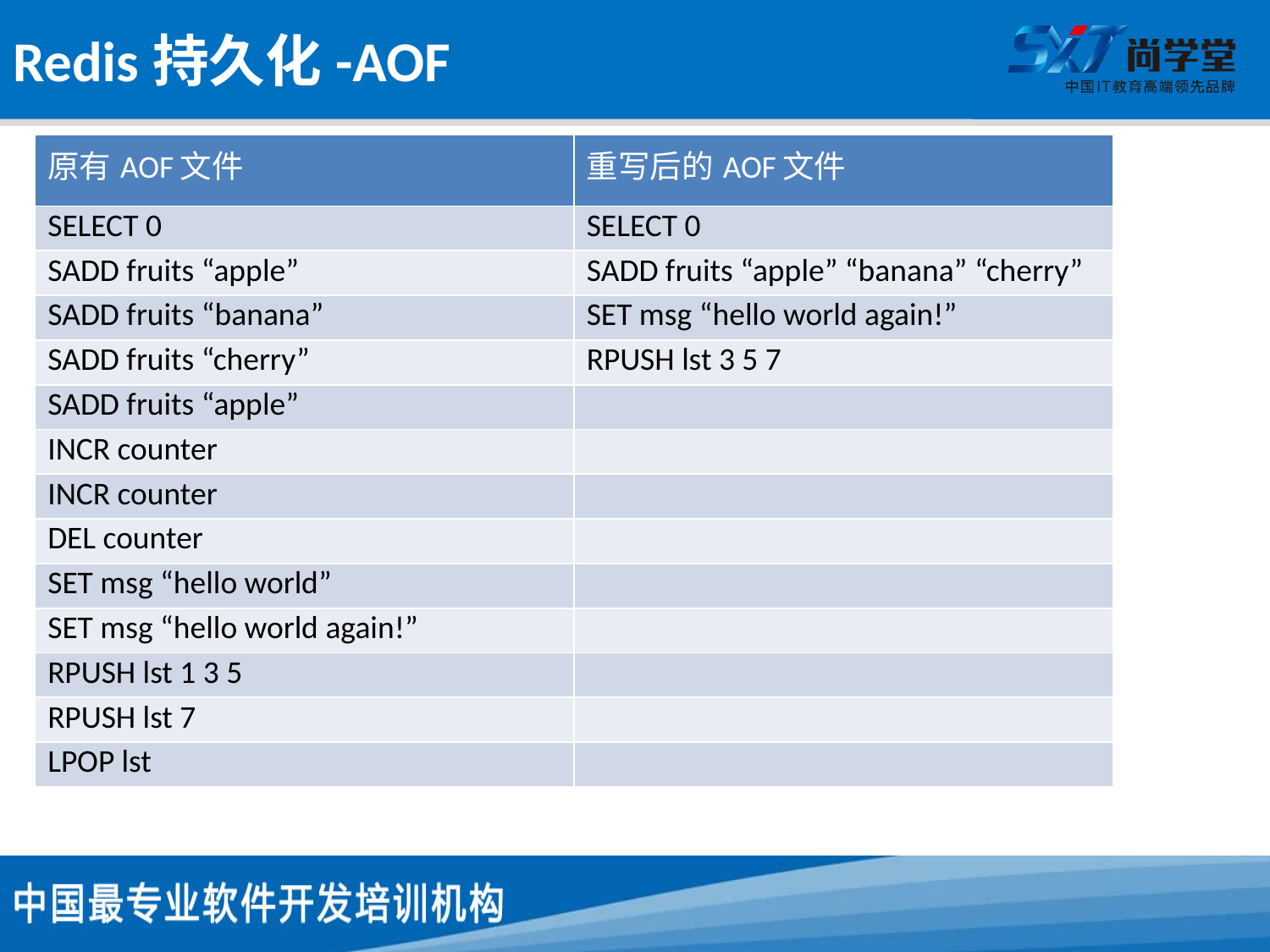

# Redis持久化-AOF
| 原有AOF文件 | 重写后的AOF文件 |
| --- | --- |
| SELECT 0 | SELECT 0 |
| SADD fruits “apple” | SADD fruits “apple” “banana” “cherry” |
| SADD fruits “banana” | SET msg “hello world again!” |
| SADD fruits “cherry” | RPUSH lst 3 5 7 |
| SADD fruits “apple” |  |
| INCR counter |  |
| INCR counter |  |
| DEL counter |  |
| SET msg “hello world” |  |
| SET msg “hello world again!” |  |
| RPUSH lst 1 3 5 |  |
| RPUSH lst 7 |  |
| LPOP lst |  |
AOF重写机制